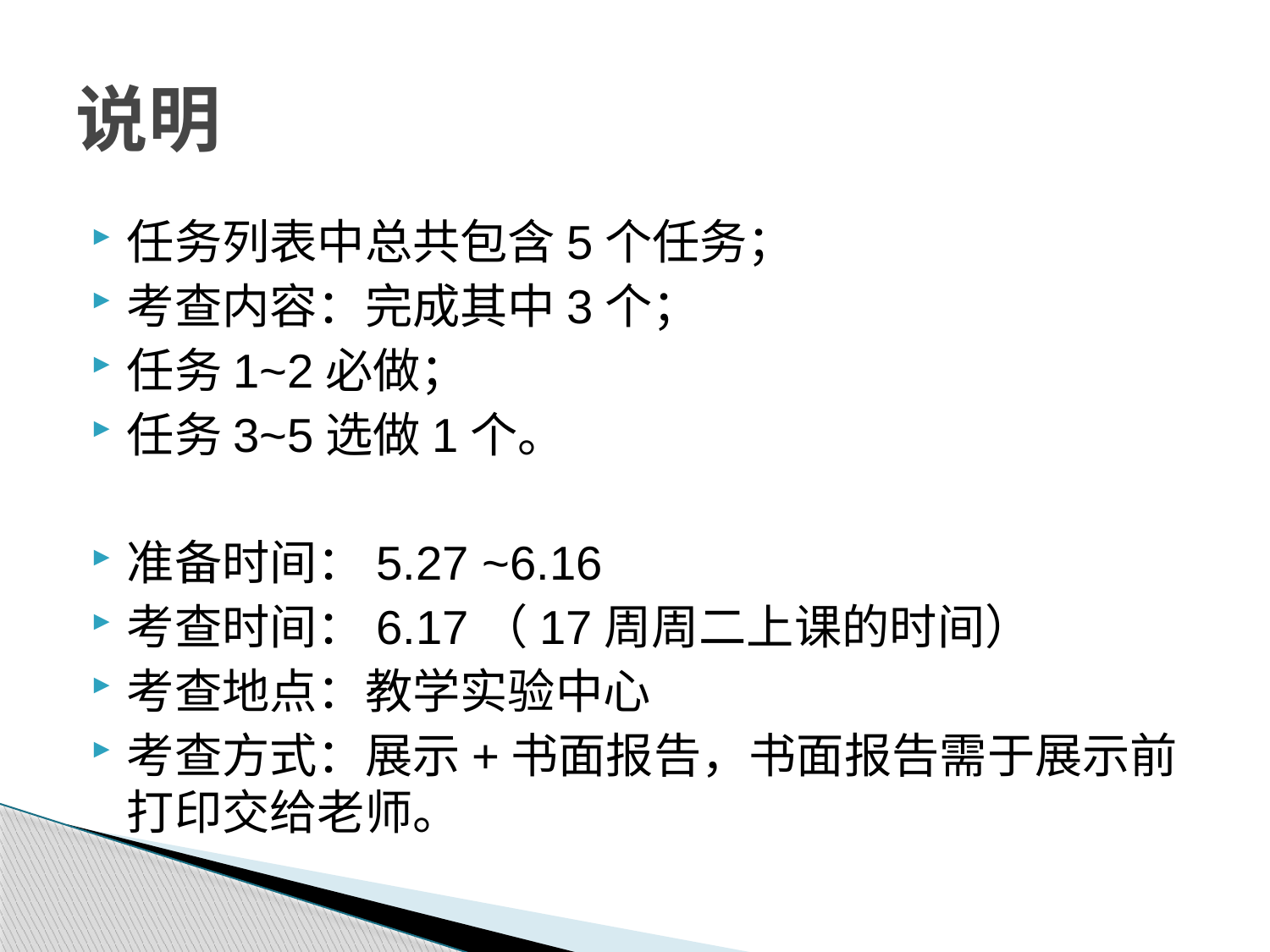

# 说明
任务列表中总共包含5个任务；
考查内容：完成其中3个；
任务1~2必做；
任务3~5选做1个。

准备时间：5.27 ~6.16
考查时间：6.17（17周周二上课的时间）
考查地点：教学实验中心
考查方式：展示+书面报告，书面报告需于展示前打印交给老师。